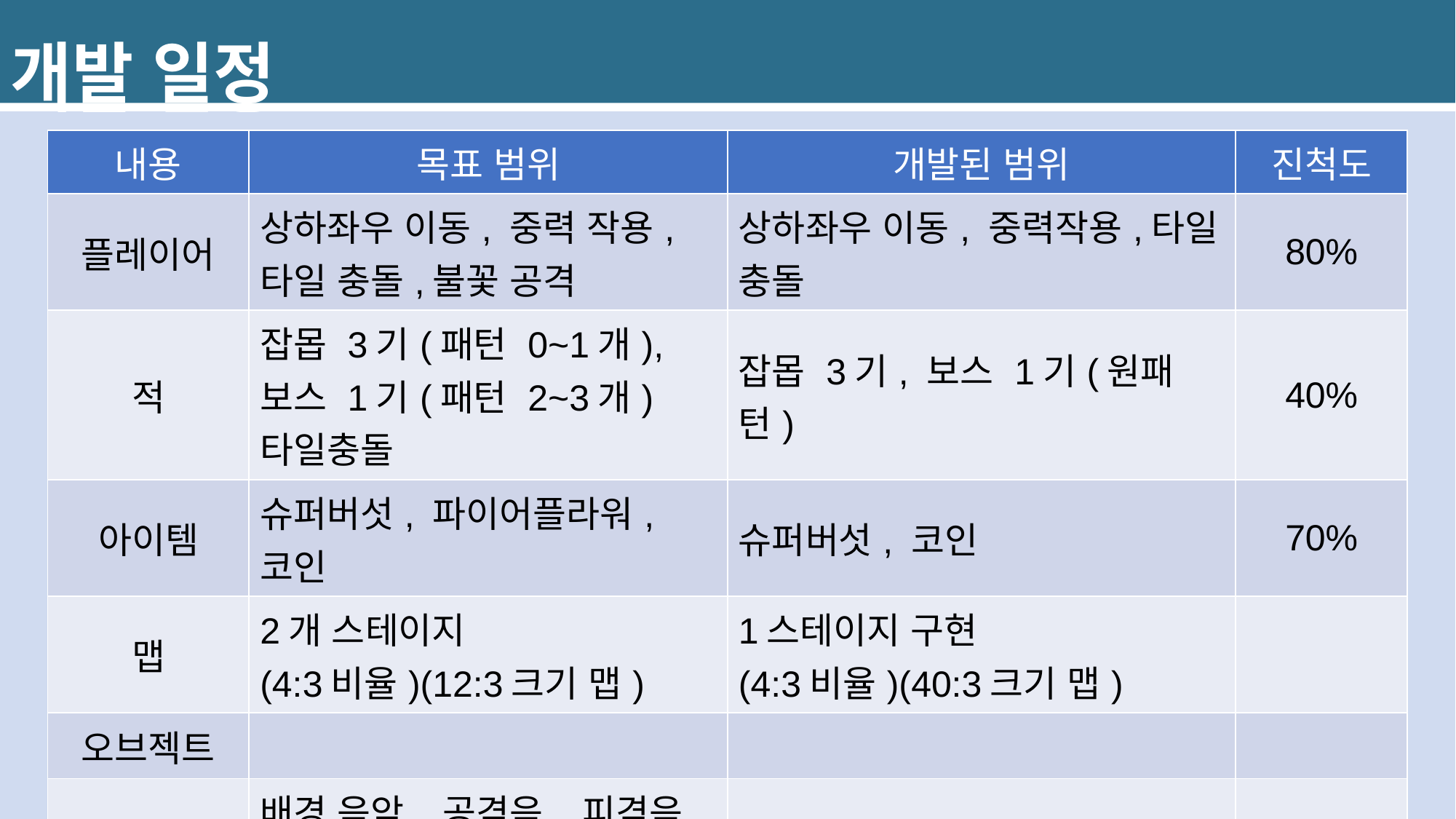

개발 일정
| 내용 | 목표 범위 | 개발된 범위 | 진척도 |
| --- | --- | --- | --- |
| 플레이어 | 상하좌우 이동, 중력 작용,타일 충돌,불꽃 공격 | 상하좌우 이동, 중력작용,타일 충돌 | 80% |
| 적 | 잡몹 3기(패턴 0~1개), 보스 1기(패턴 2~3개) 타일충돌 | 잡몹 3기, 보스 1기(원패턴) | 40% |
| 아이템 | 슈퍼버섯, 파이어플라워, 코인 | 슈퍼버섯, 코인 | 70% |
| 맵 | 2개 스테이지 (4:3비율)(12:3크기 맵) | 1스테이지 구현 (4:3비율)(40:3크기 맵) |  |
| 오브젝트 |  |  |  |
| 사운드 | 배경 음악, 공격음, 피격음, 사망 시 BGM 전환 |  |  |